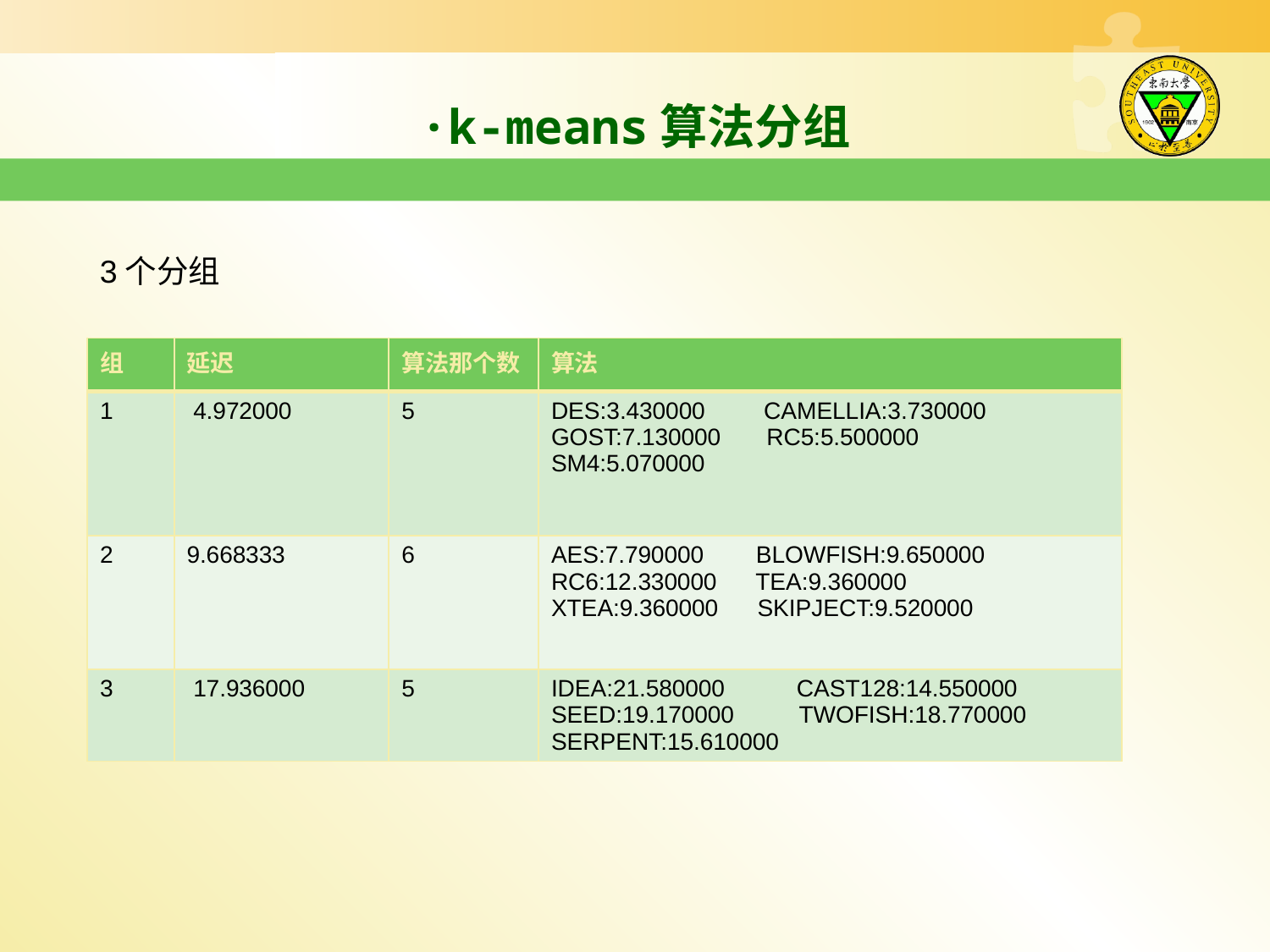

# ·k-means算法分组
3个分组
| 组 | 延迟 | 算法那个数 | 算法 |
| --- | --- | --- | --- |
| 1 | 4.972000 | 5 | DES:3.430000 CAMELLIA:3.730000 GOST:7.130000 RC5:5.500000 SM4:5.070000 |
| 2 | 9.668333 | 6 | AES:7.790000 BLOWFISH:9.650000 RC6:12.330000 TEA:9.360000 XTEA:9.360000 SKIPJECT:9.520000 |
| 3 | 17.936000 | 5 | IDEA:21.580000 CAST128:14.550000 SEED:19.170000 TWOFISH:18.770000 SERPENT:15.610000 |